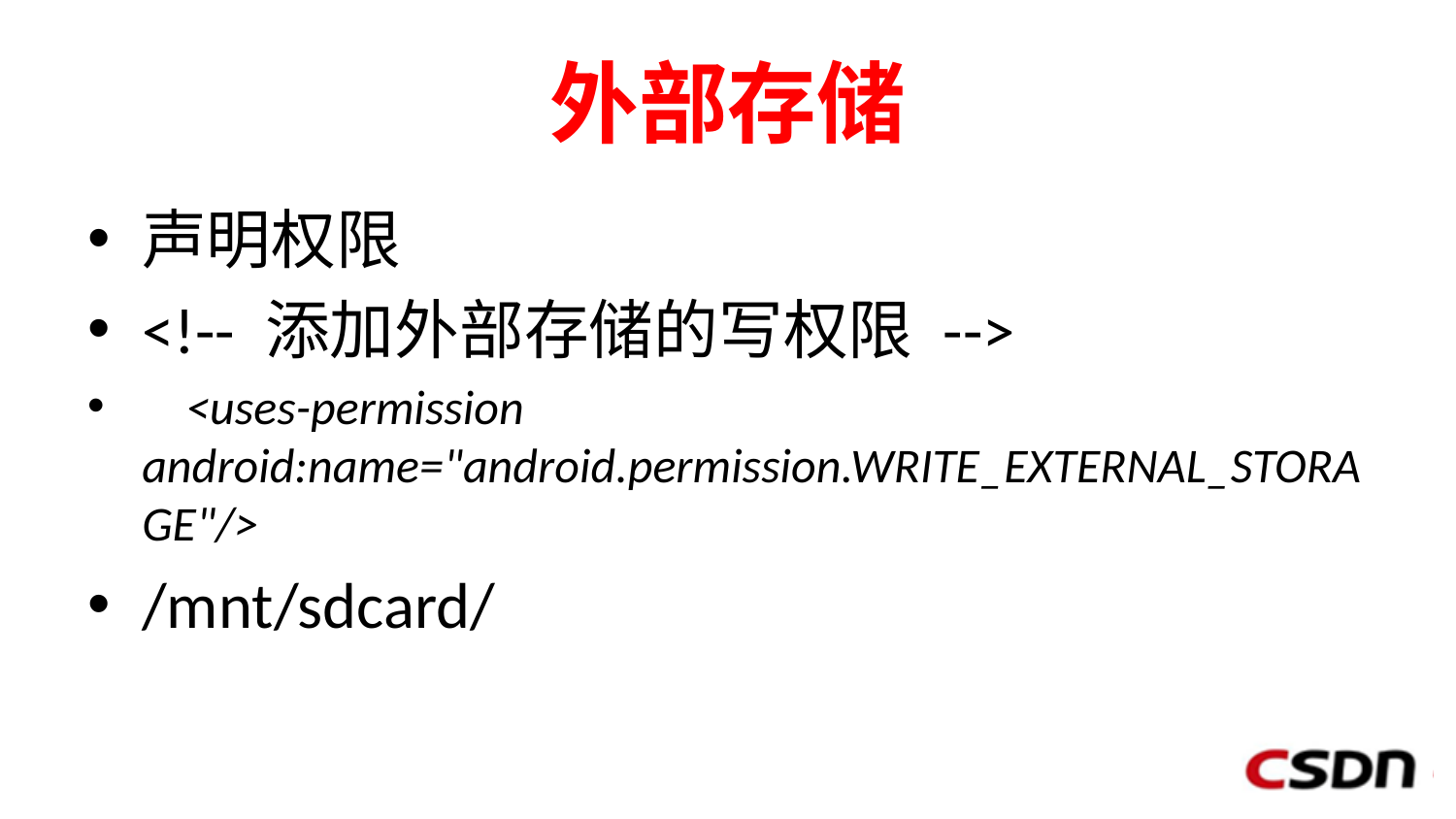

# 外部存储
声明权限
<!-- 添加外部存储的写权限 -->
    <uses-permission android:name="android.permission.WRITE_EXTERNAL_STORAGE"/>
/mnt/sdcard/